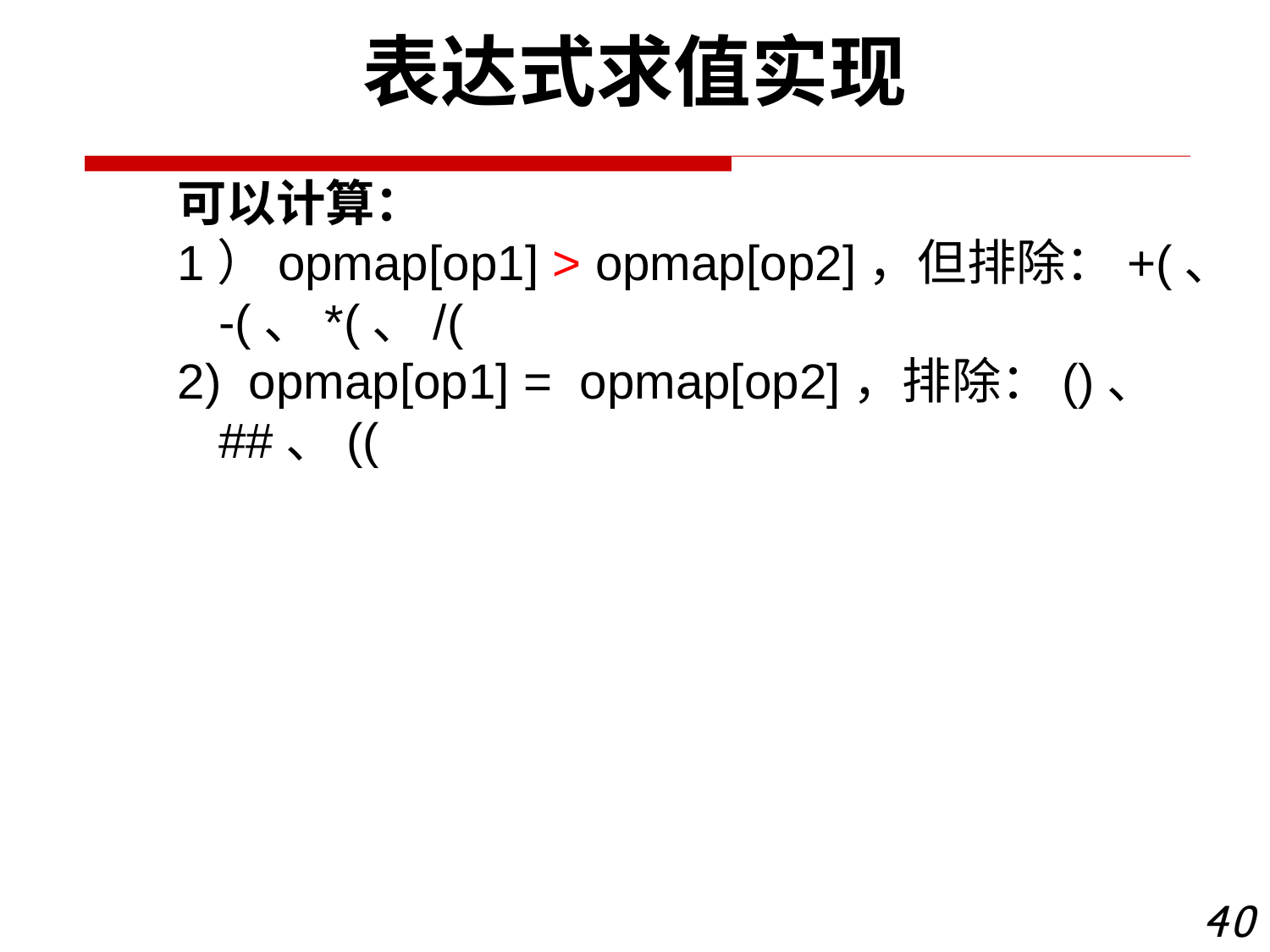

表达式求值实现
可以计算：
1）opmap[op1] > opmap[op2]，但排除：+(、
   -(、*(、/(
opmap[op1] =  opmap[op2]，排除：()、
   ##、((
40